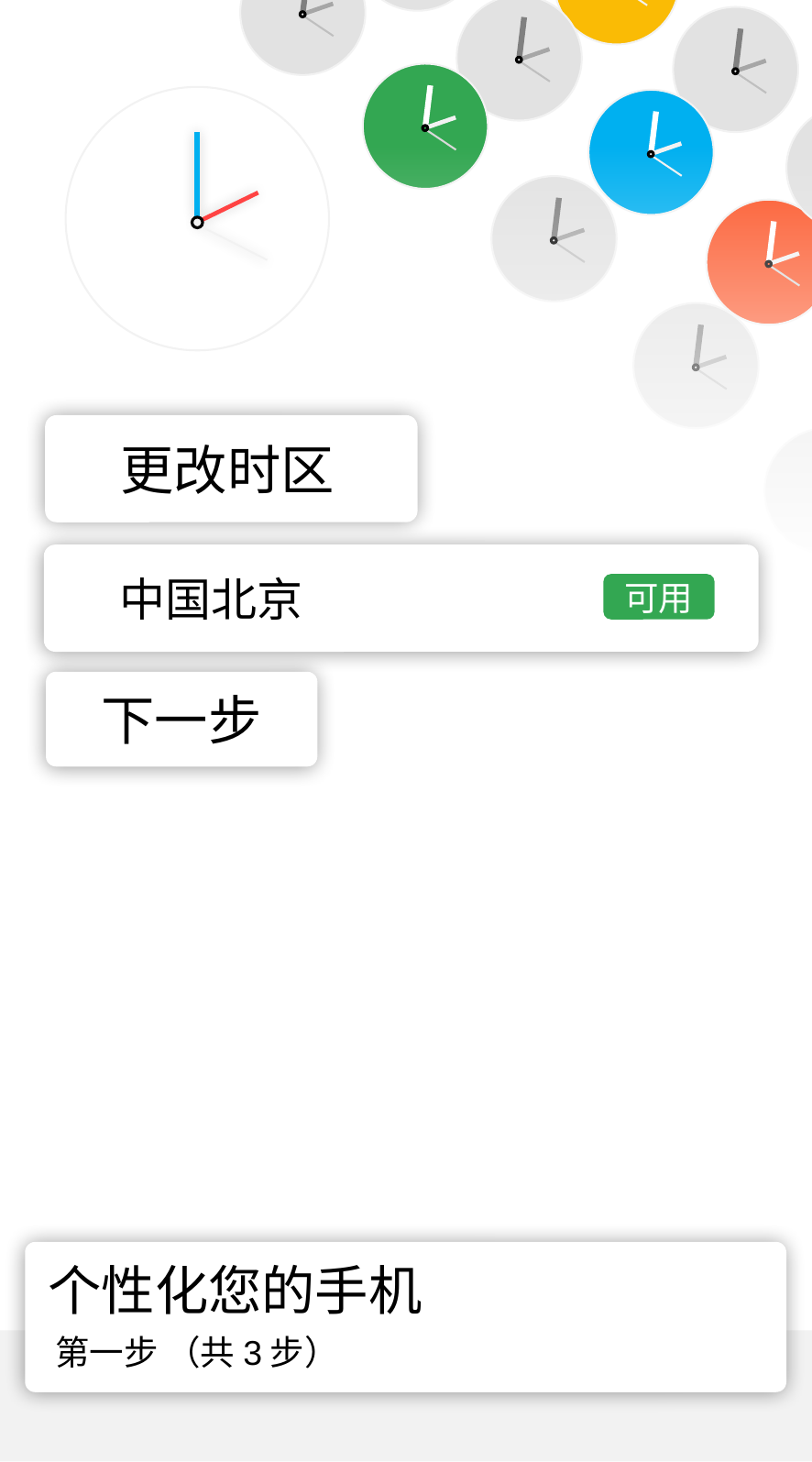

كيف حالك
你好啊
Hoe gaat het
Comment vas-tu
Kuidas sul läheb
Hello
こんにちは
hi
Hur är det med dig
Как дела
어떻게 지내니
你好
Hvernig hefur þú það
O sa cakava tiko vakacava

更改语言

中文（简体）
可用
下一步

更改时区

中国北京
可用
下一步

个性化您的手机
第一步 （共3步）